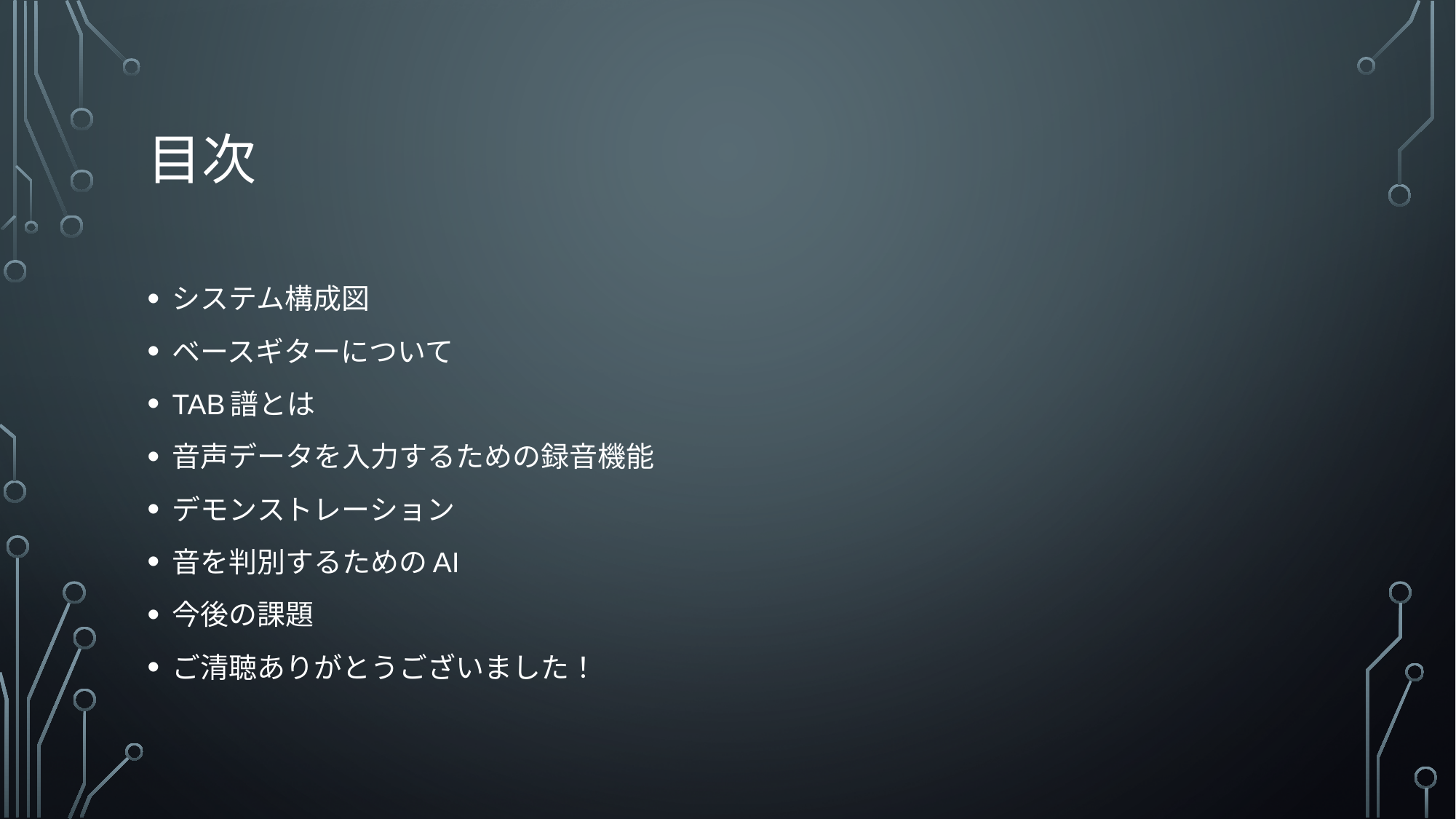

# 目次
システム構成図
ベースギターについて
TAB譜とは
音声データを入力するための録音機能
デモンストレーション
音を判別するためのAI
今後の課題
ご清聴ありがとうございました！